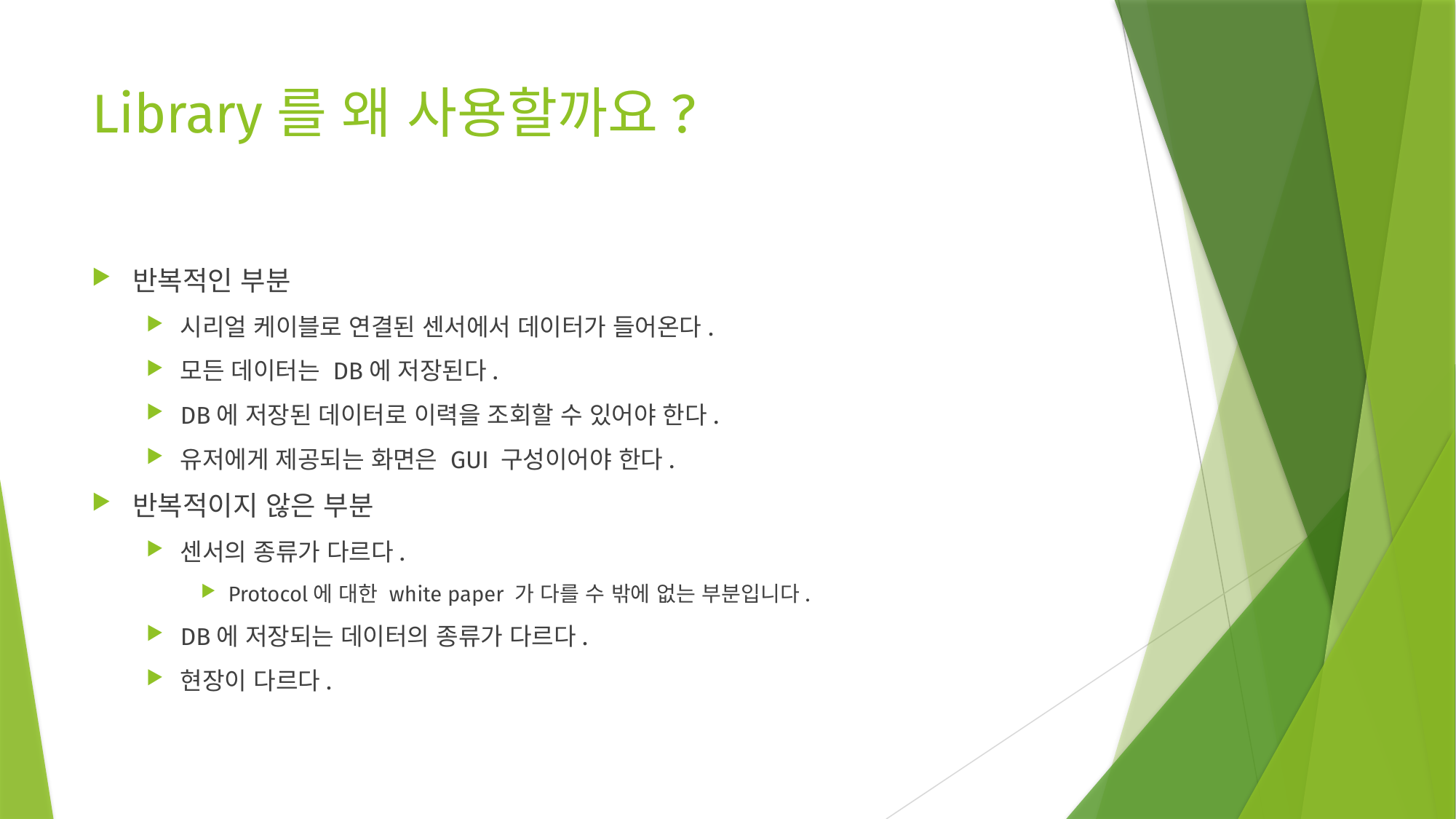

# Library를 왜 사용할까요?
반복적인 부분
시리얼 케이블로 연결된 센서에서 데이터가 들어온다.
모든 데이터는 DB에 저장된다.
DB에 저장된 데이터로 이력을 조회할 수 있어야 한다.
유저에게 제공되는 화면은 GUI 구성이어야 한다.
반복적이지 않은 부분
센서의 종류가 다르다.
Protocol에 대한 white paper 가 다를 수 밖에 없는 부분입니다.
DB에 저장되는 데이터의 종류가 다르다.
현장이 다르다.